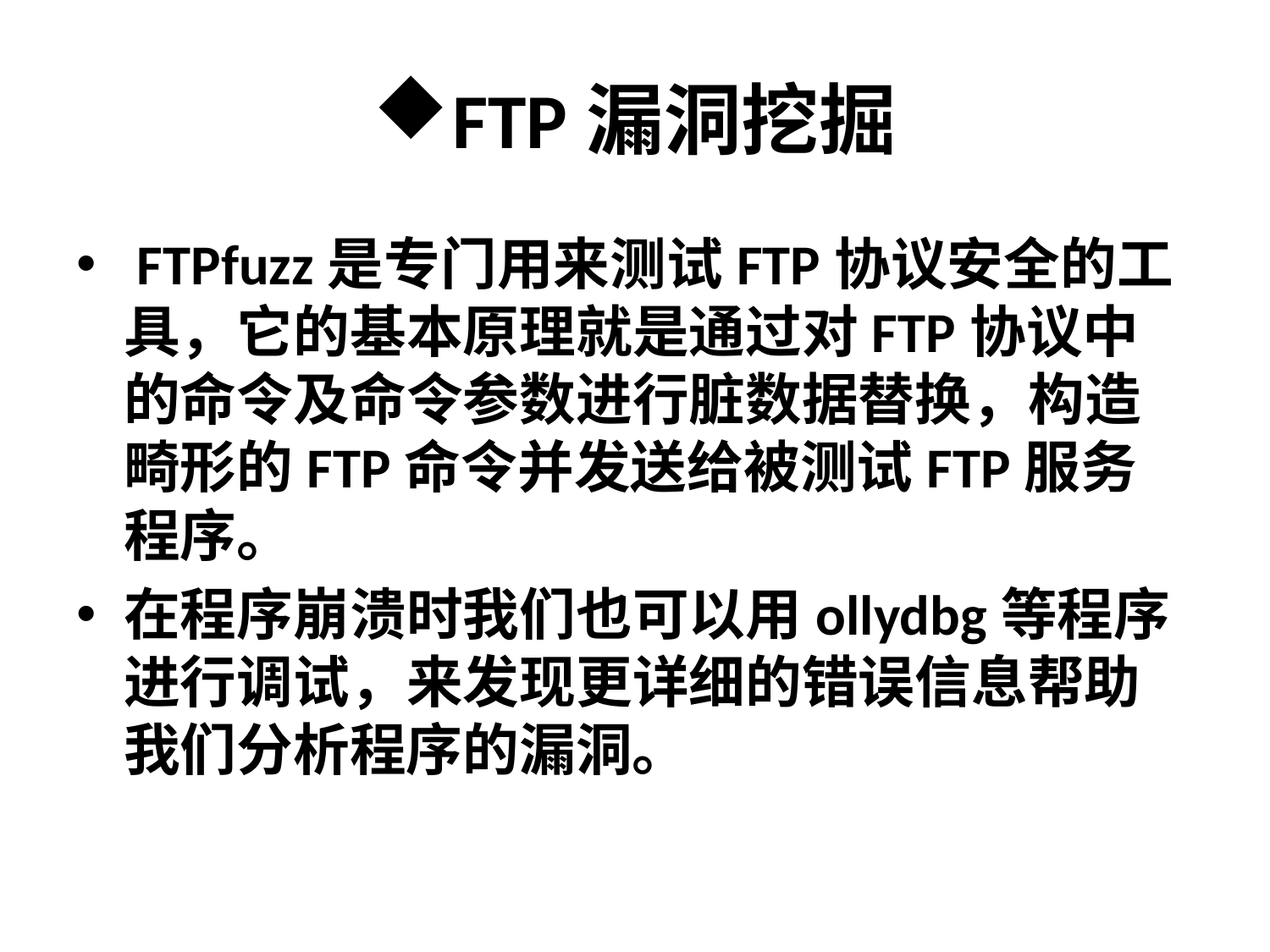

# FTP漏洞挖掘
 FTPfuzz是专门用来测试FTP协议安全的工具，它的基本原理就是通过对FTP协议中的命令及命令参数进行脏数据替换，构造畸形的FTP命令并发送给被测试FTP服务程序。
在程序崩溃时我们也可以用ollydbg等程序进行调试，来发现更详细的错误信息帮助我们分析程序的漏洞。